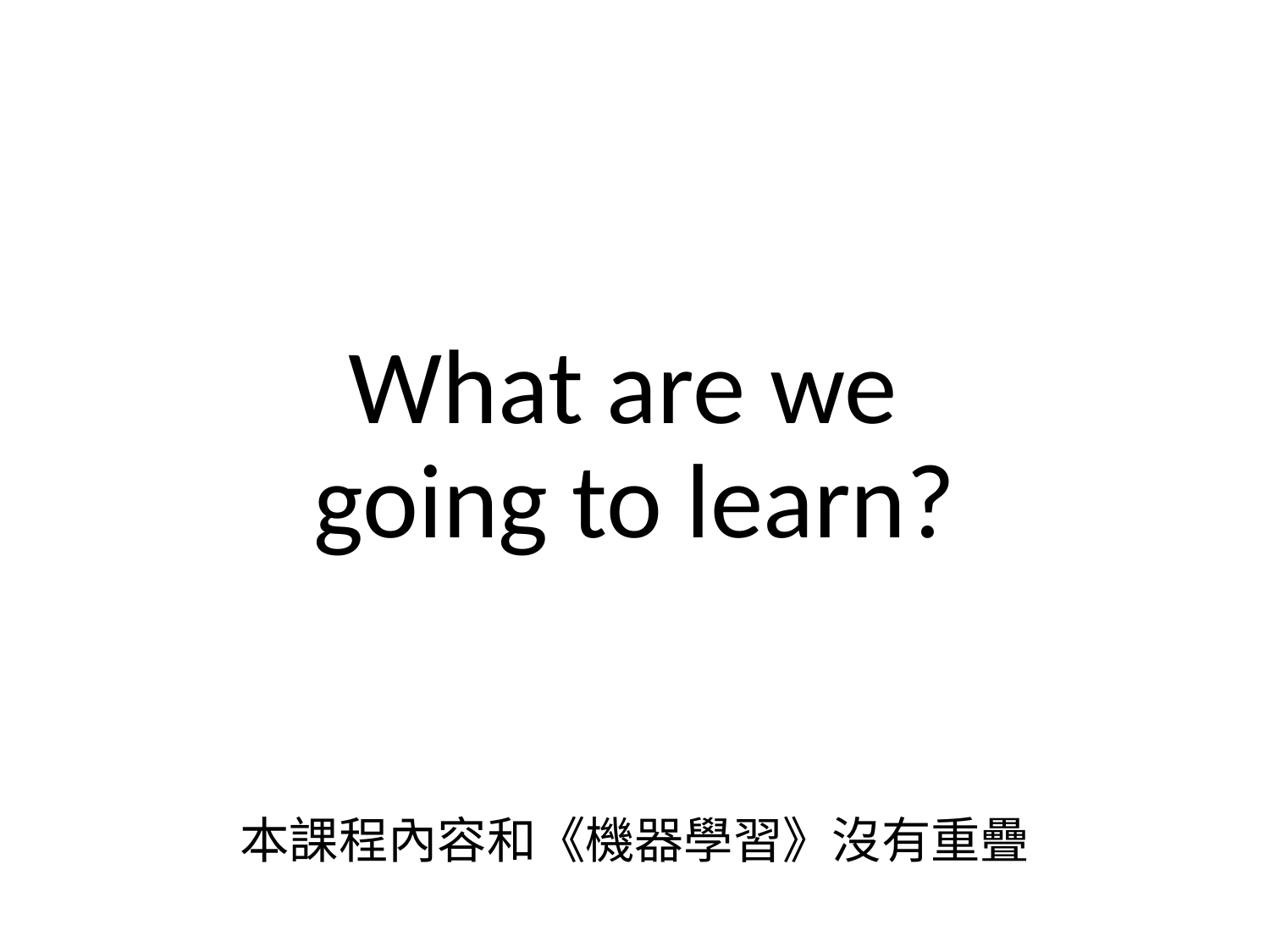

# What are we going to learn?
本課程內容和《機器學習》沒有重疊